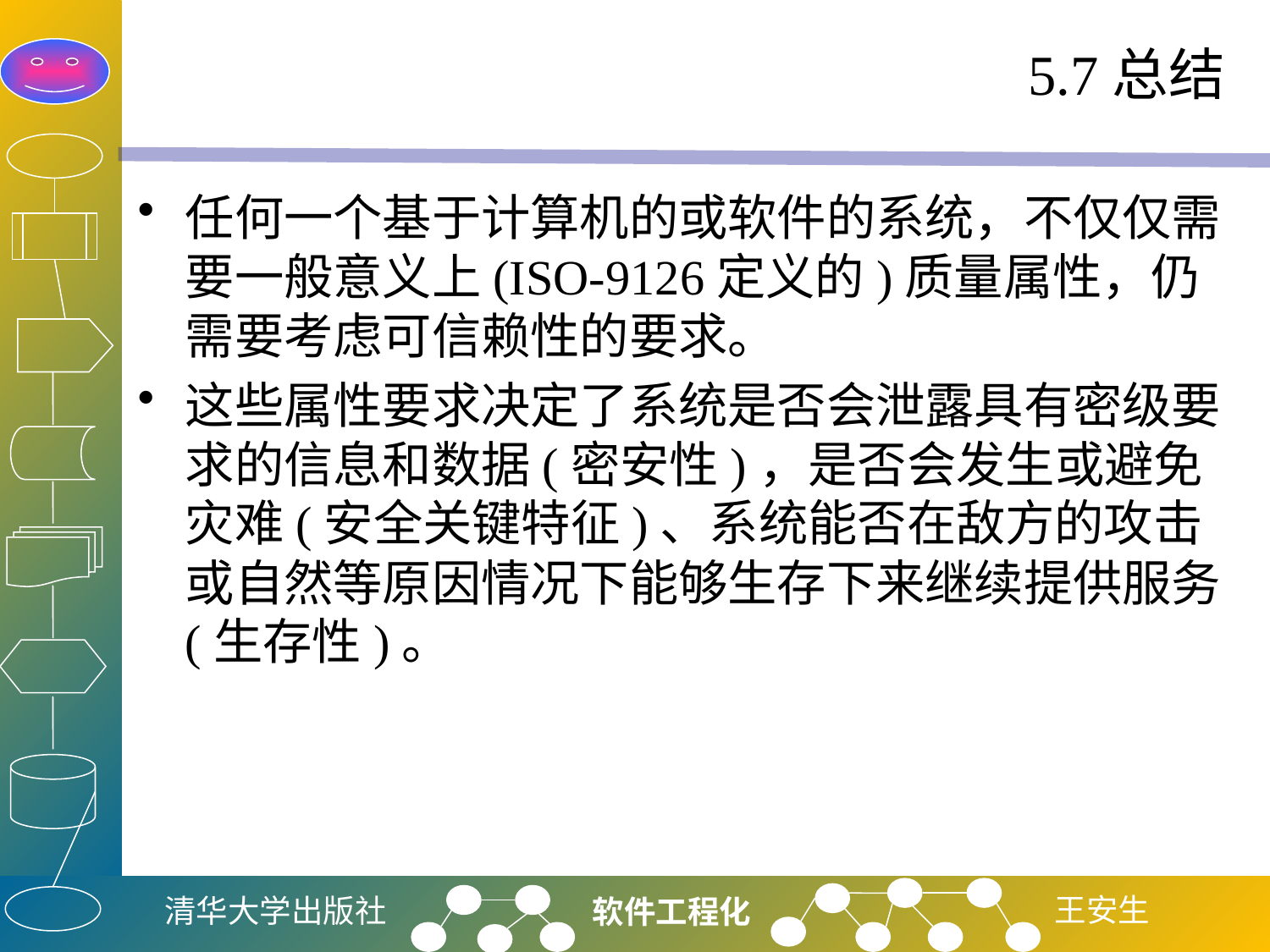

# 5.7总结
任何一个基于计算机的或软件的系统，不仅仅需要一般意义上(ISO-9126定义的)质量属性，仍需要考虑可信赖性的要求。
这些属性要求决定了系统是否会泄露具有密级要求的信息和数据(密安性)，是否会发生或避免灾难(安全关键特征)、系统能否在敌方的攻击或自然等原因情况下能够生存下来继续提供服务(生存性)。